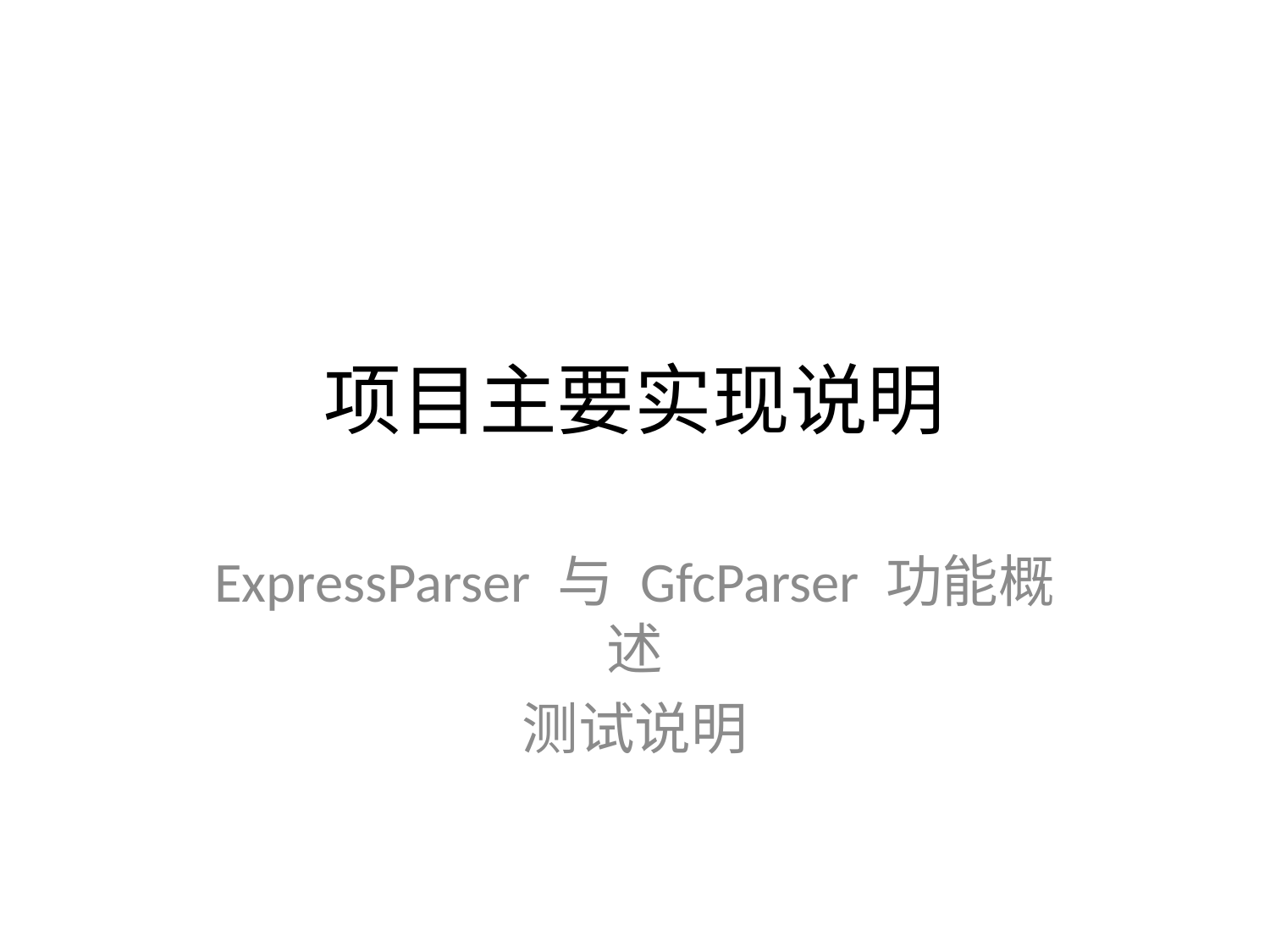

# 项目主要实现说明
ExpressParser 与 GfcParser 功能概述
测试说明